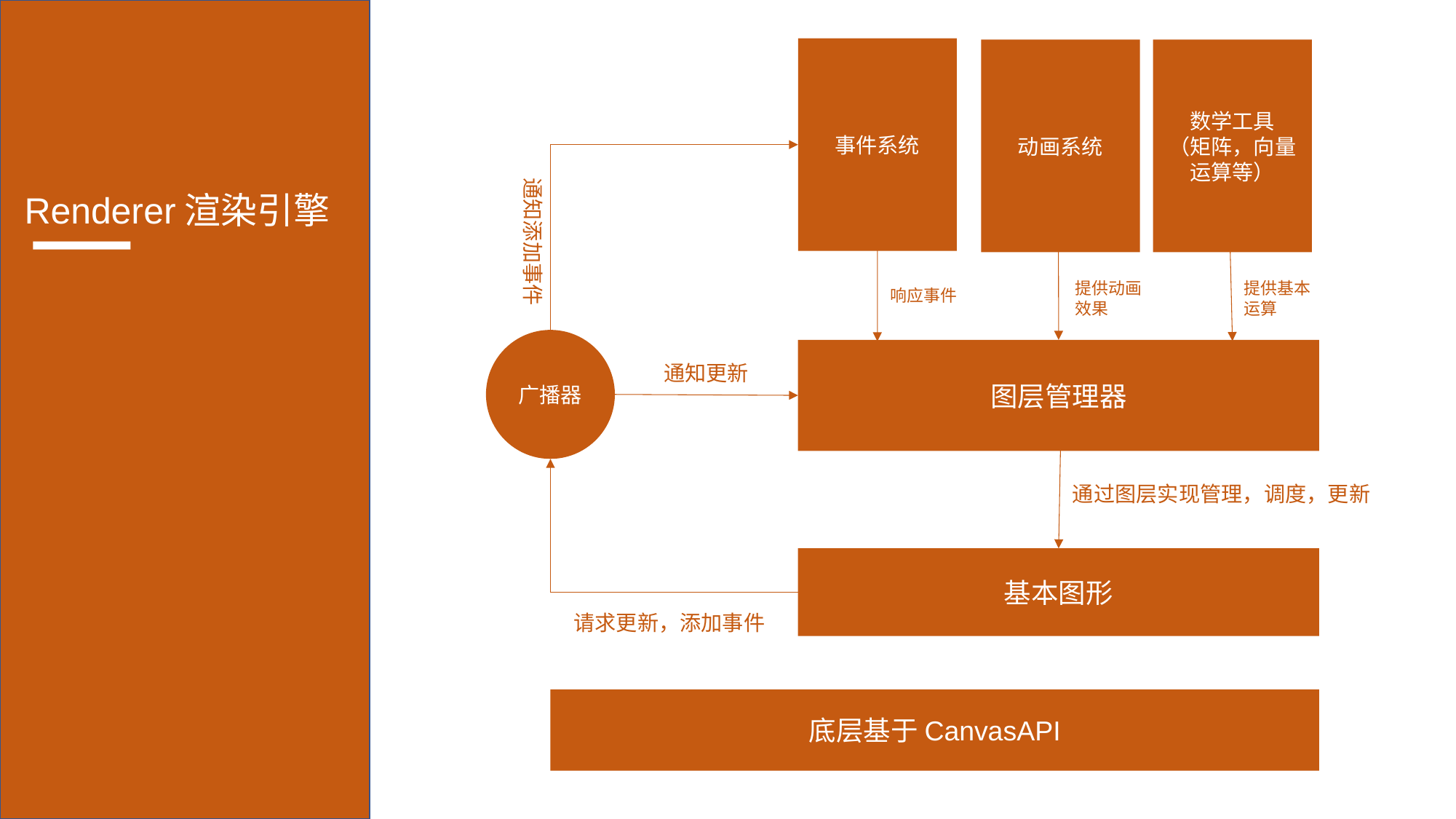

Renderer渲染引擎

事件系统
动画系统
数学工具
（矩阵，向量运算等）
通知添加事件
提供动画效果
提供基本运算
响应事件
广播器
图层管理器
通知更新
通过图层实现管理，调度，更新
基本图形
请求更新，添加事件
底层基于CanvasAPI